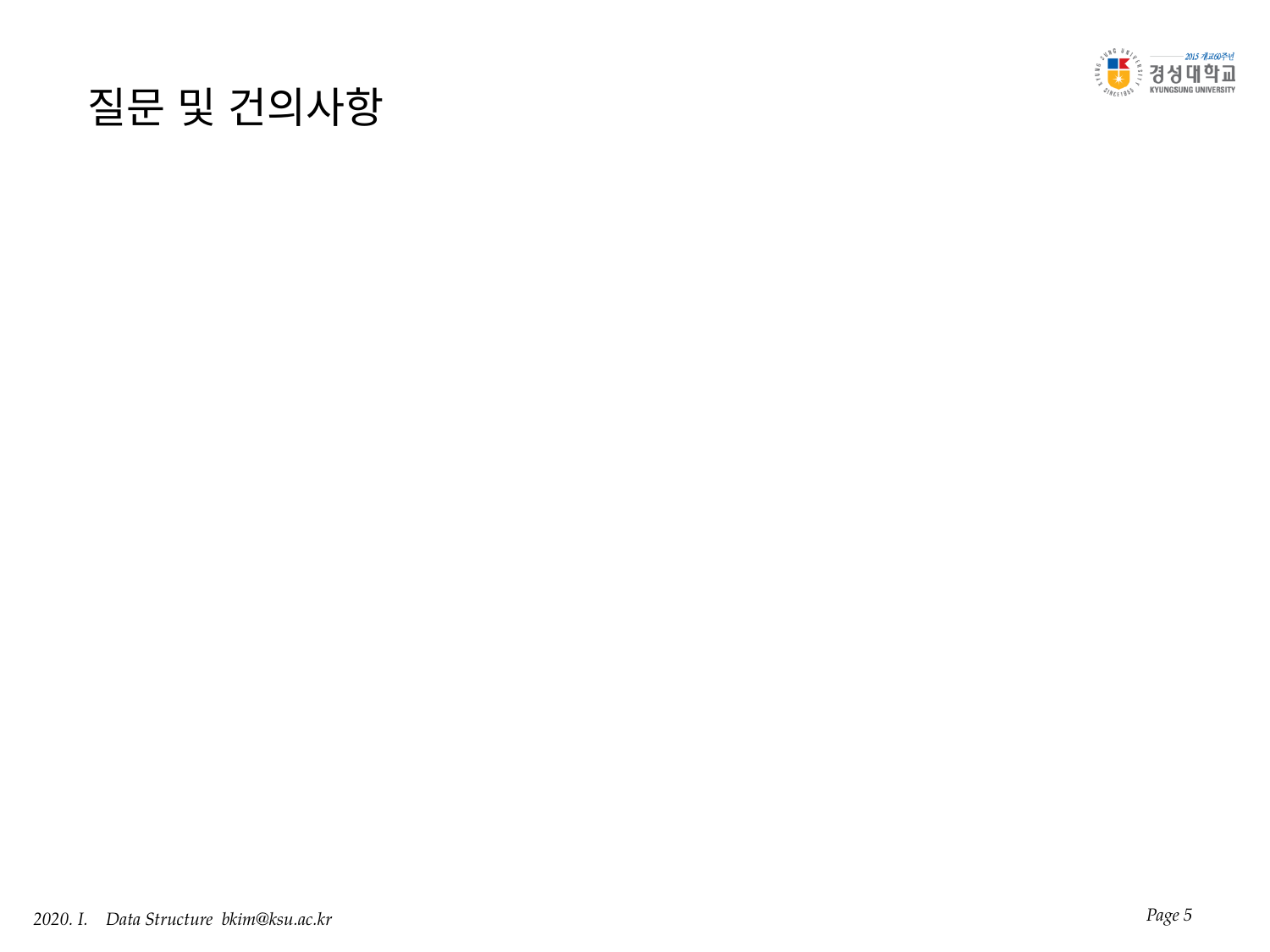

# 질문 & 건의사항
질문 및 건의사항

Page 5